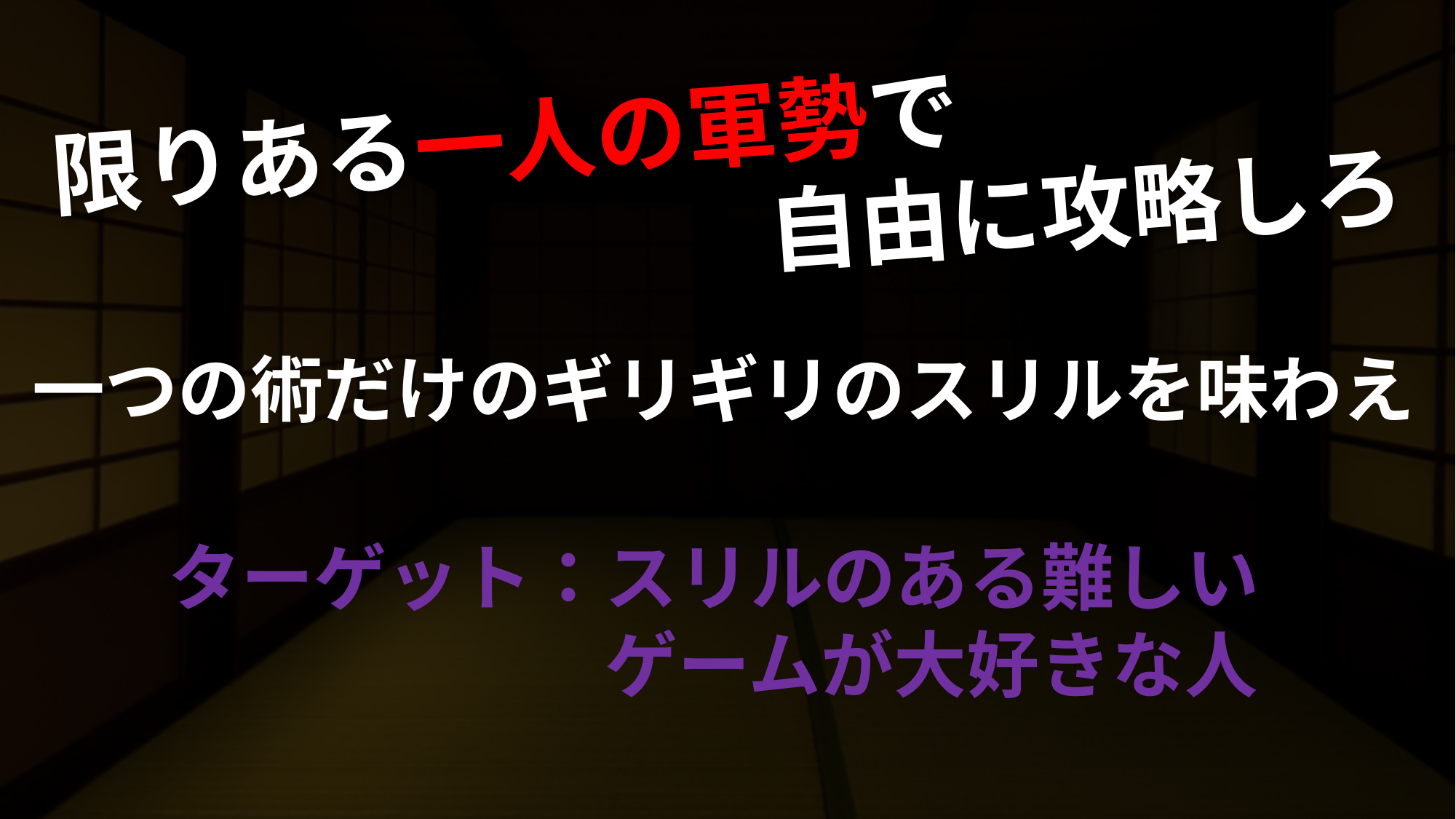

限りある一人の軍勢で
自由に攻略しろ
一つの術だけのギリギリのスリルを味わえ
ターゲット：スリルのある難しい
　　　　　　ゲームが大好きな人